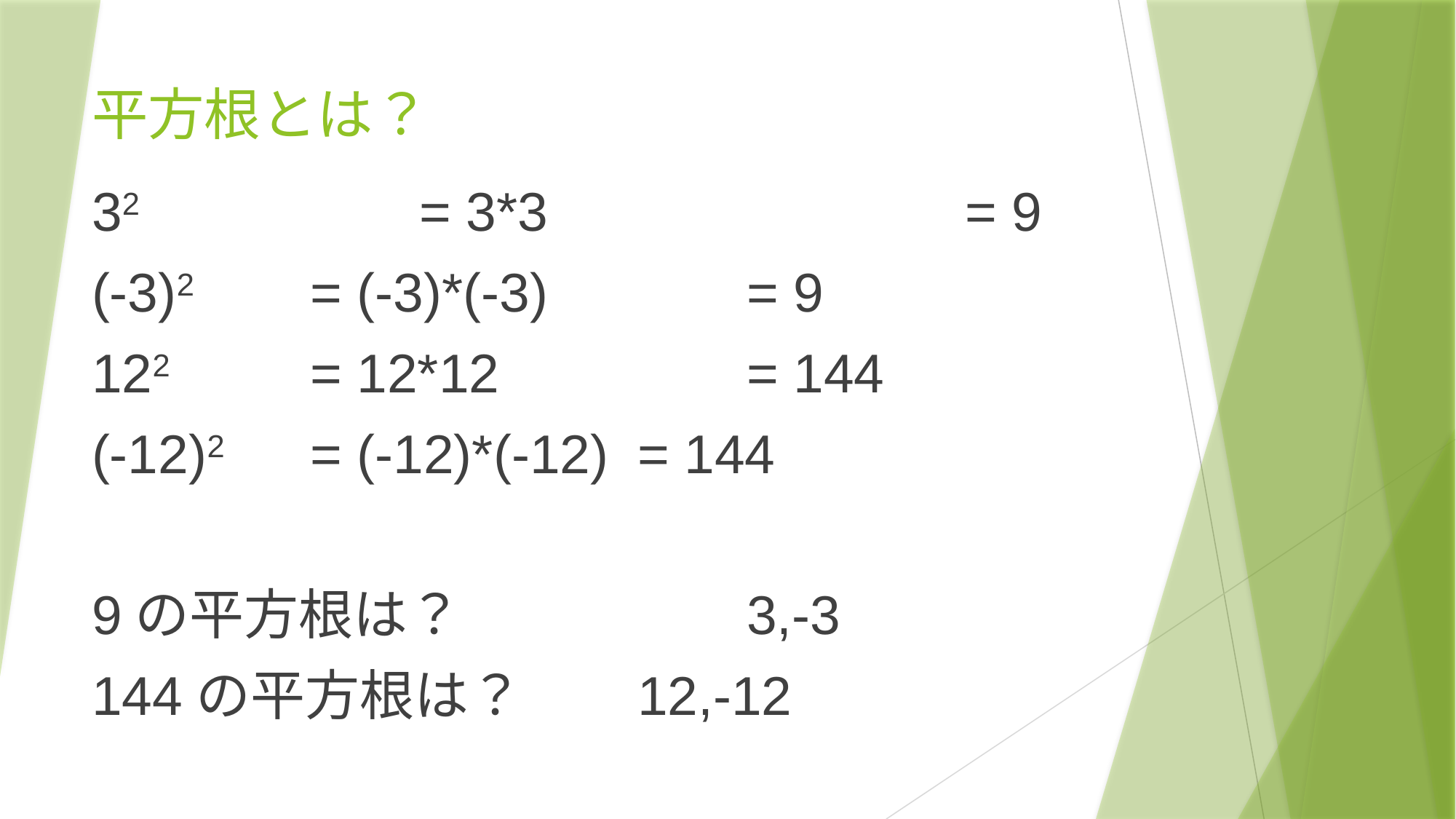

# 平方根とは？
32			= 3*3				= 9
(-3)2		= (-3)*(-3)		= 9
122		= 12*12			= 144
(-12)2	= (-12)*(-12) 	= 144

9の平方根は？			3,-3
144の平方根は？		12,-12